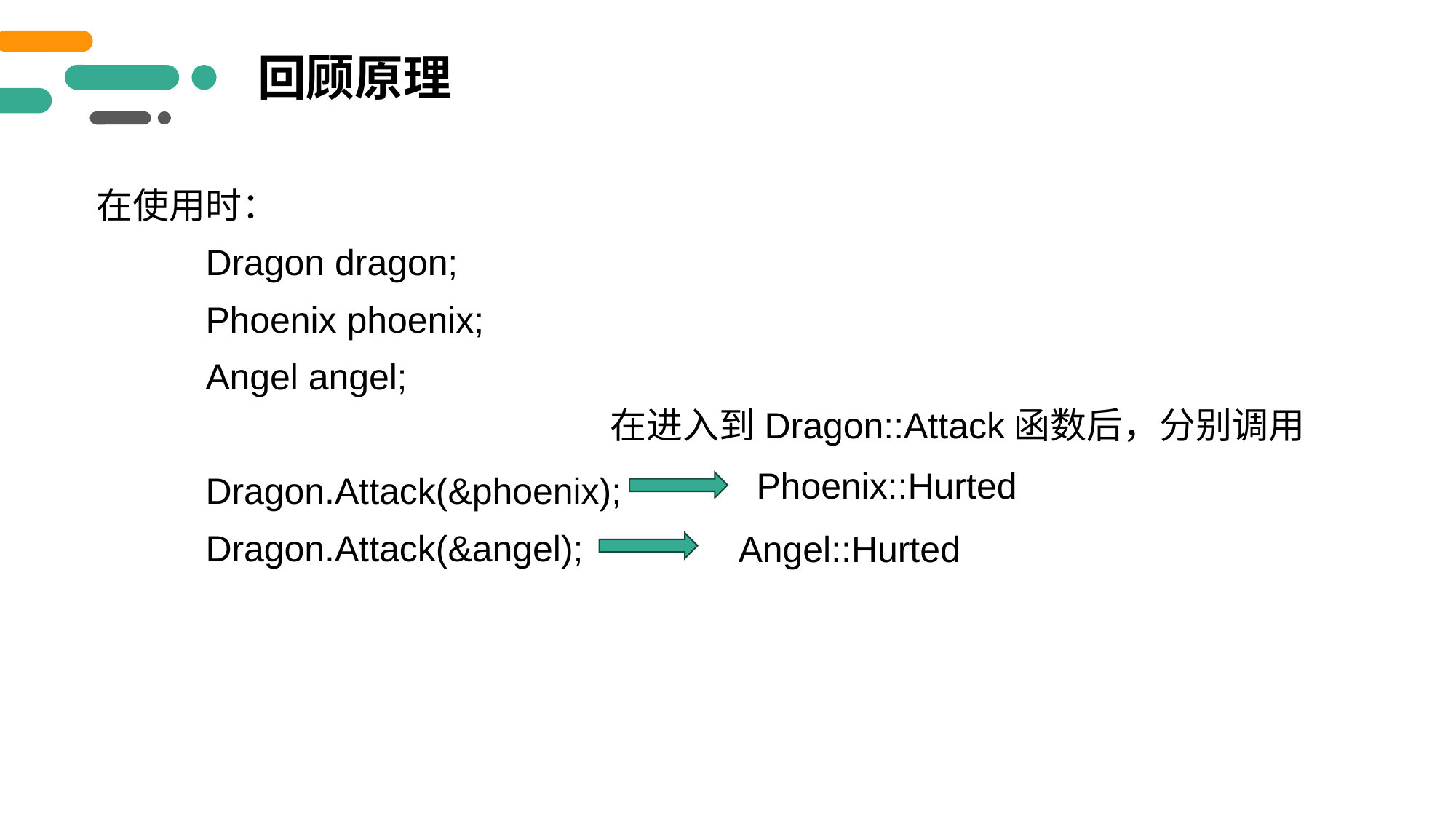

回顾原理
在使用时：
	Dragon dragon;
	Phoenix phoenix;
	Angel angel;

	Dragon.Attack(&phoenix);
	Dragon.Attack(&angel);
在进入到Dragon::Attack函数后，分别调用
Phoenix::Hurted

Angel::Hurted